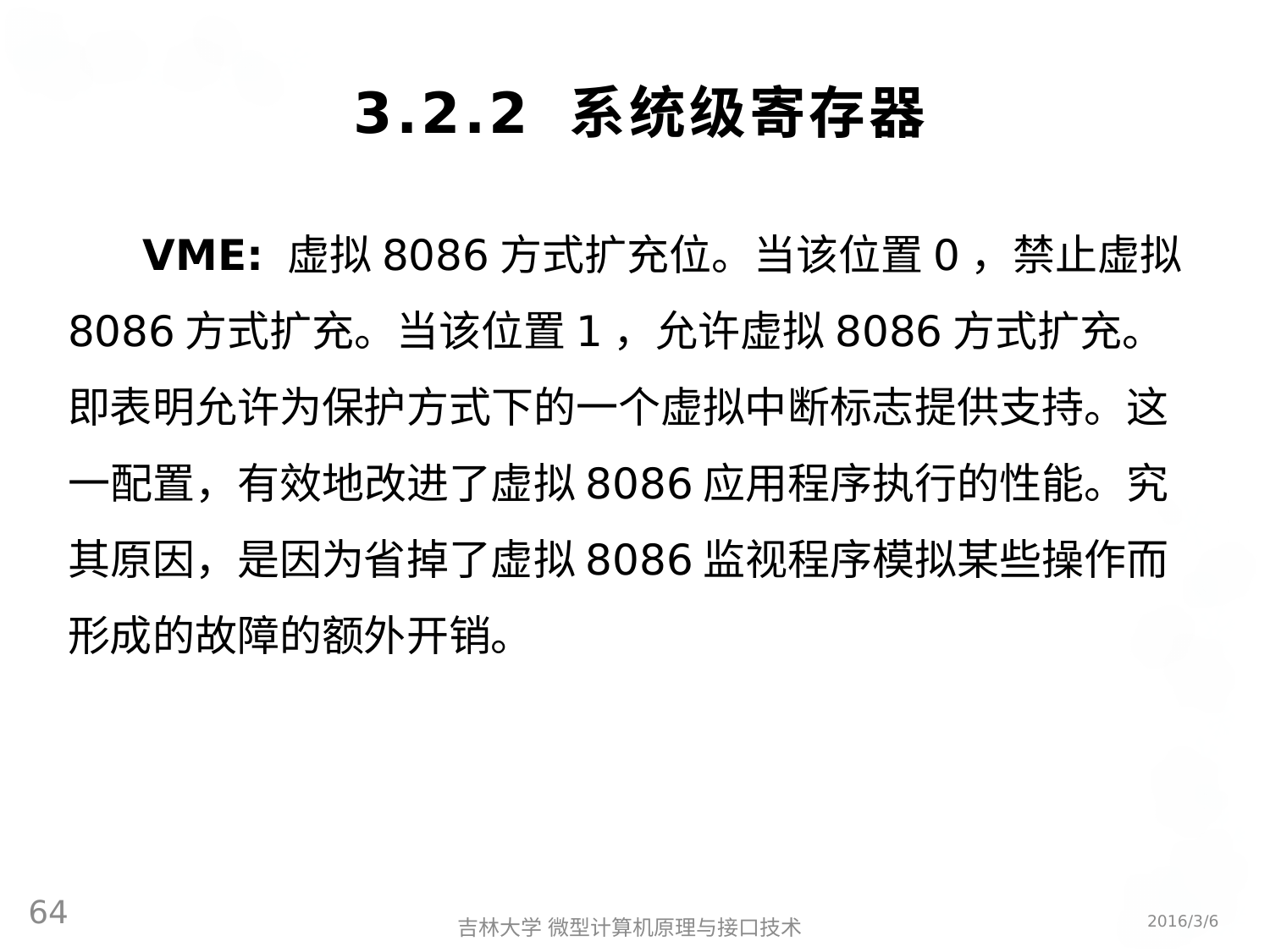

# 3.2.2 系统级寄存器
VME: 虚拟8086方式扩充位。当该位置0，禁止虚拟8086方式扩充。当该位置1，允许虚拟8086方式扩充。即表明允许为保护方式下的一个虚拟中断标志提供支持。这一配置，有效地改进了虚拟8086应用程序执行的性能。究其原因，是因为省掉了虚拟8086监视程序模拟某些操作而形成的故障的额外开销。

64
2016/3/6
吉林大学 微型计算机原理与接口技术